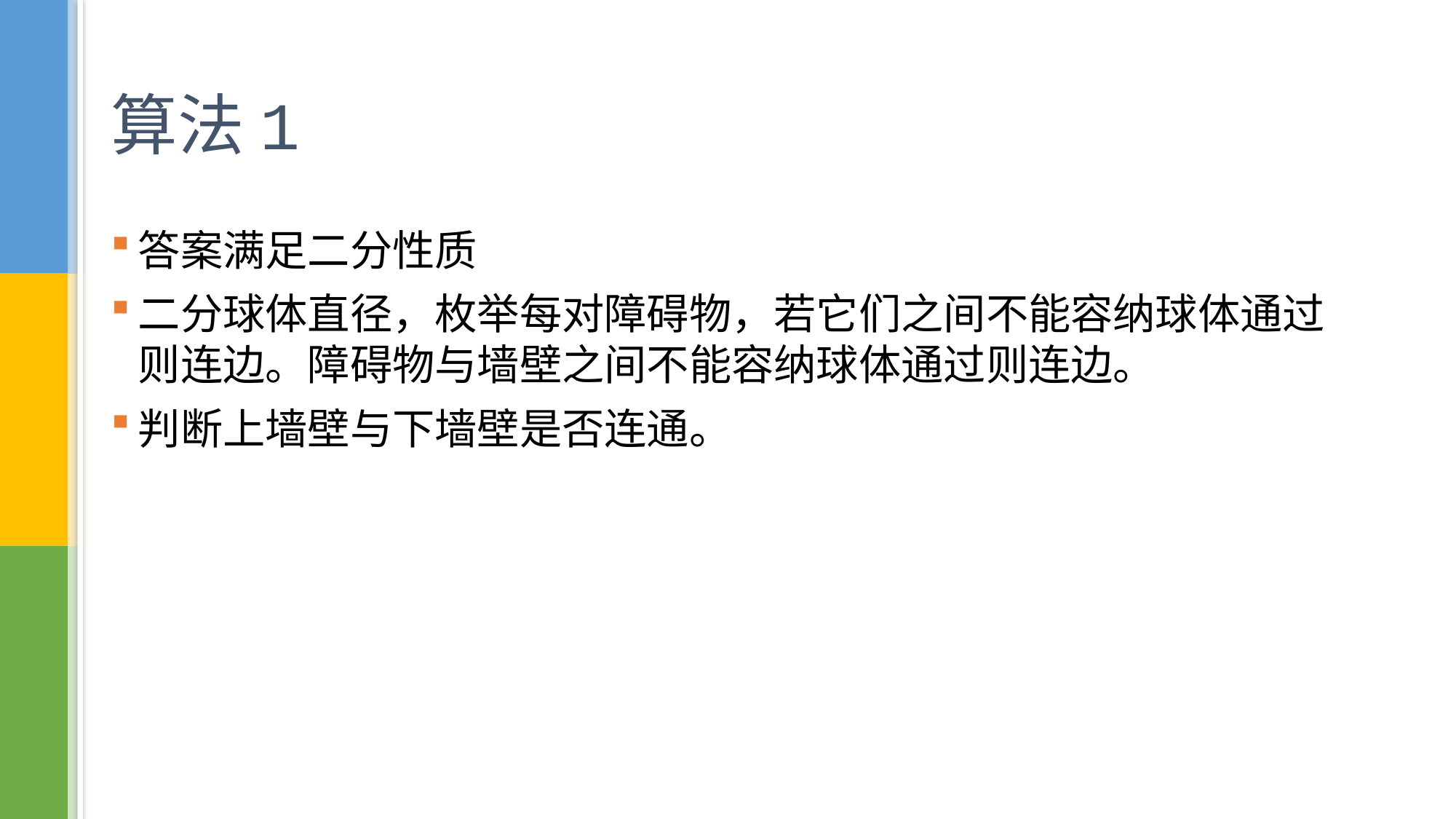

# 算法1
答案满足二分性质
二分球体直径，枚举每对障碍物，若它们之间不能容纳球体通过则连边。障碍物与墙壁之间不能容纳球体通过则连边。
判断上墙壁与下墙壁是否连通。